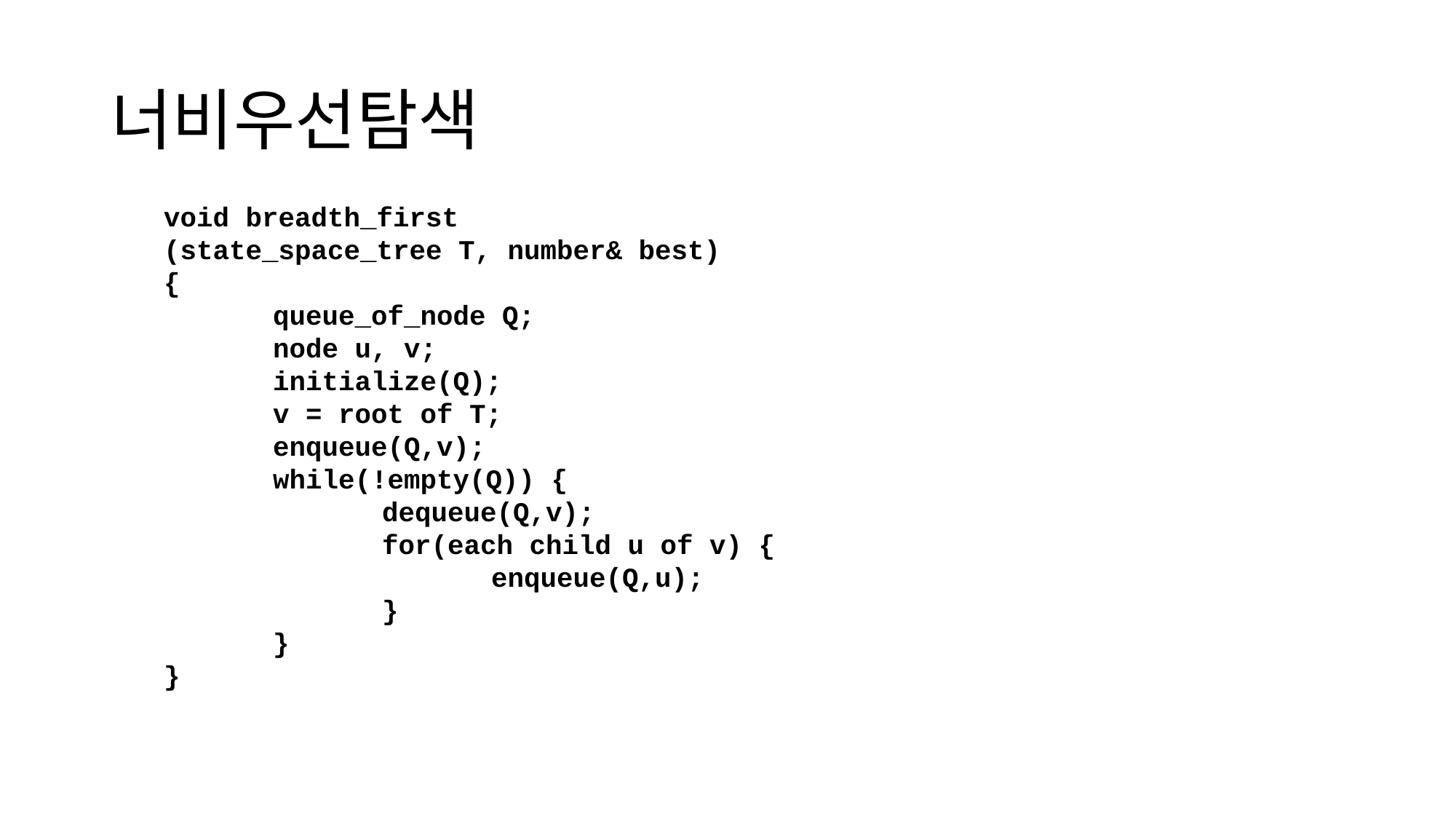

# 너비우선탐색
void breadth_first
(state_space_tree T, number& best)
{
	queue_of_node Q;
	node u, v;
	initialize(Q);
	v = root of T;
	enqueue(Q,v);
	while(!empty(Q)) {
		dequeue(Q,v);
		for(each child u of v) {
			enqueue(Q,u);
		}
	}
}